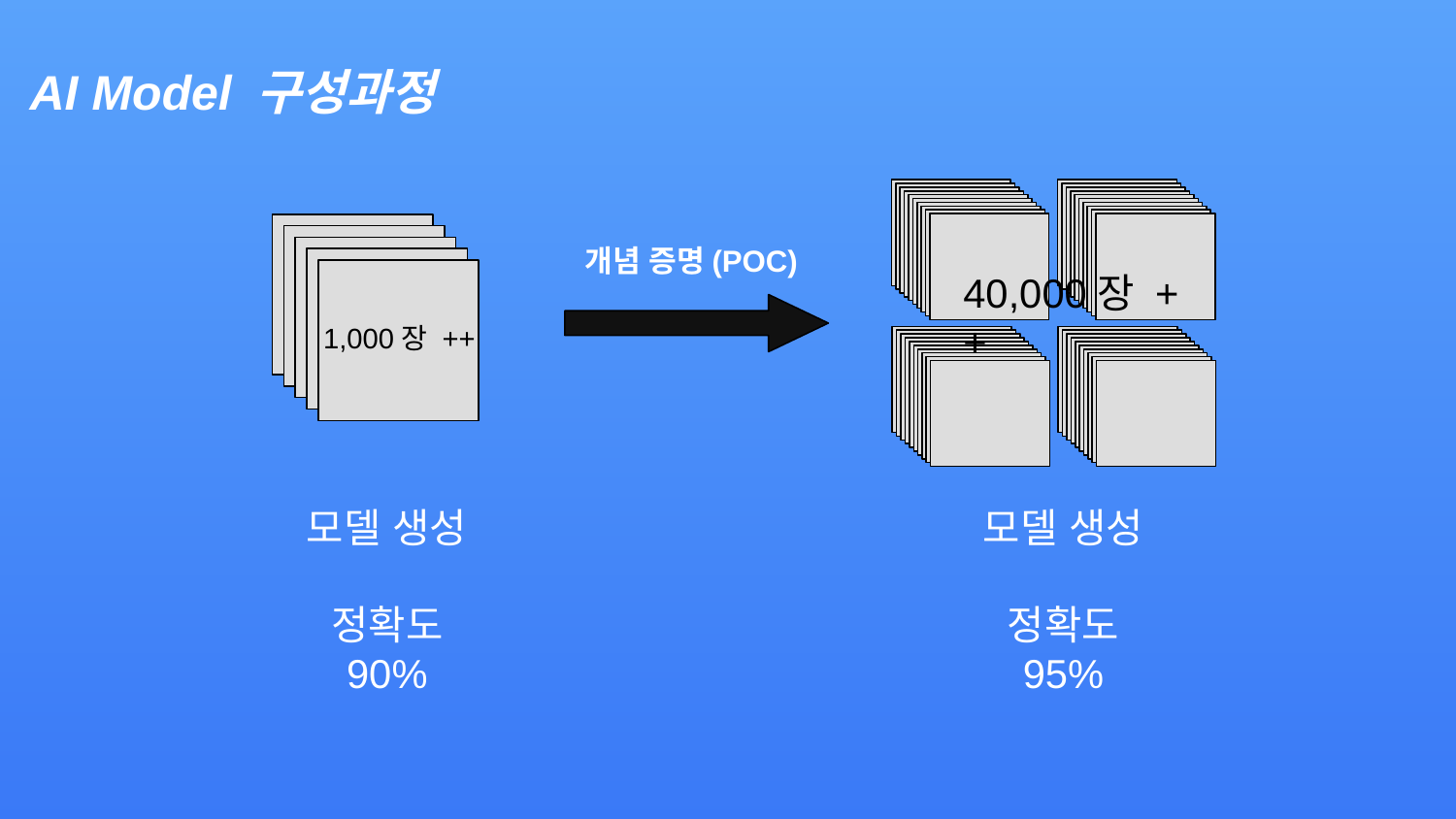

AI Model 구성과정

개념 증명(POC)

40,000장 ++

 1,000장 ++
모델 생성

정확도
90%
모델 생성

정확도
95%